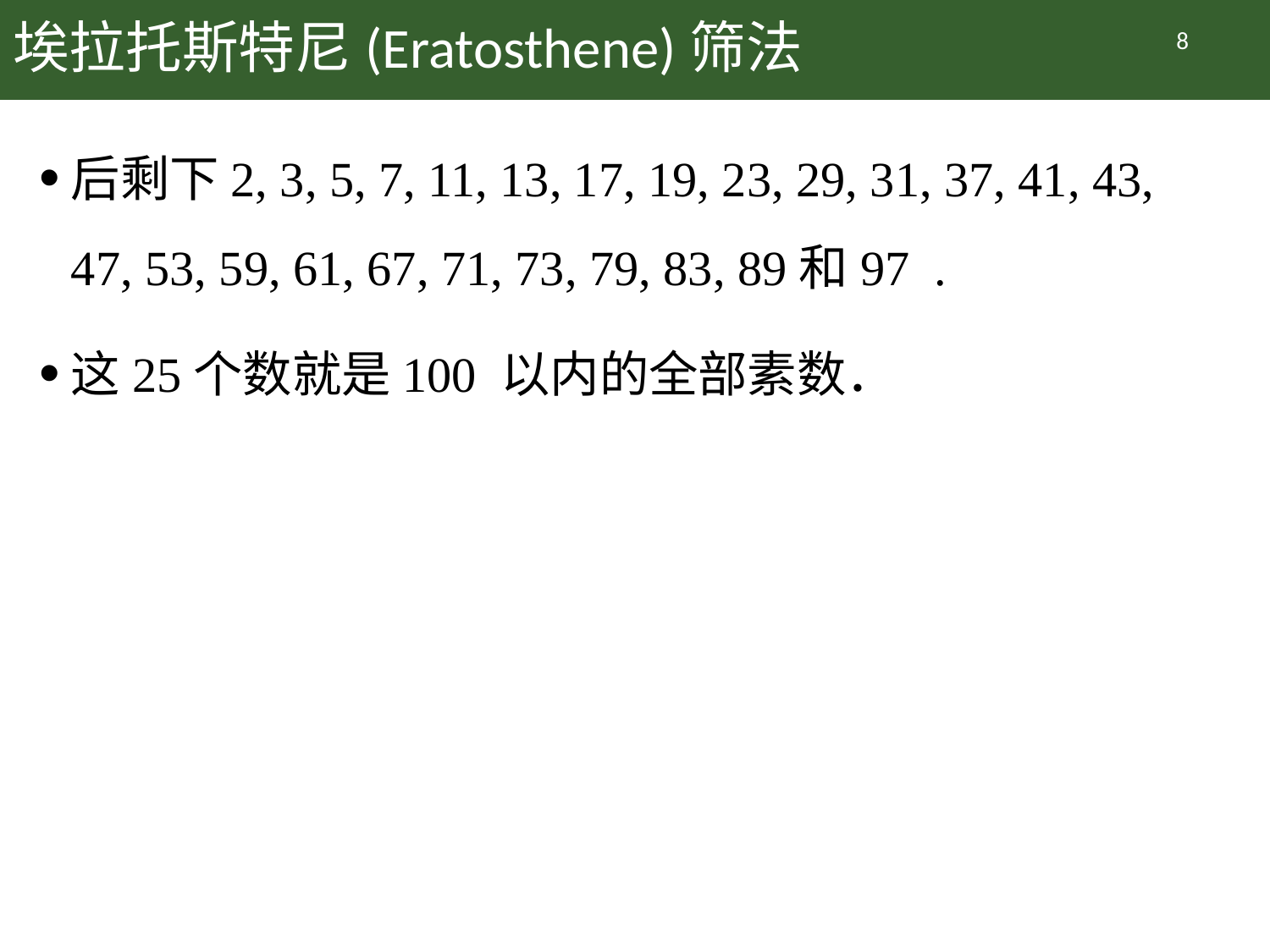

# 埃拉托斯特尼(Eratosthene)筛法
8
后剩下2, 3, 5, 7, 11, 13, 17, 19, 23, 29, 31, 37, 41, 43, 47, 53, 59, 61, 67, 71, 73, 79, 83, 89和97  .
这25个数就是100 以内的全部素数．